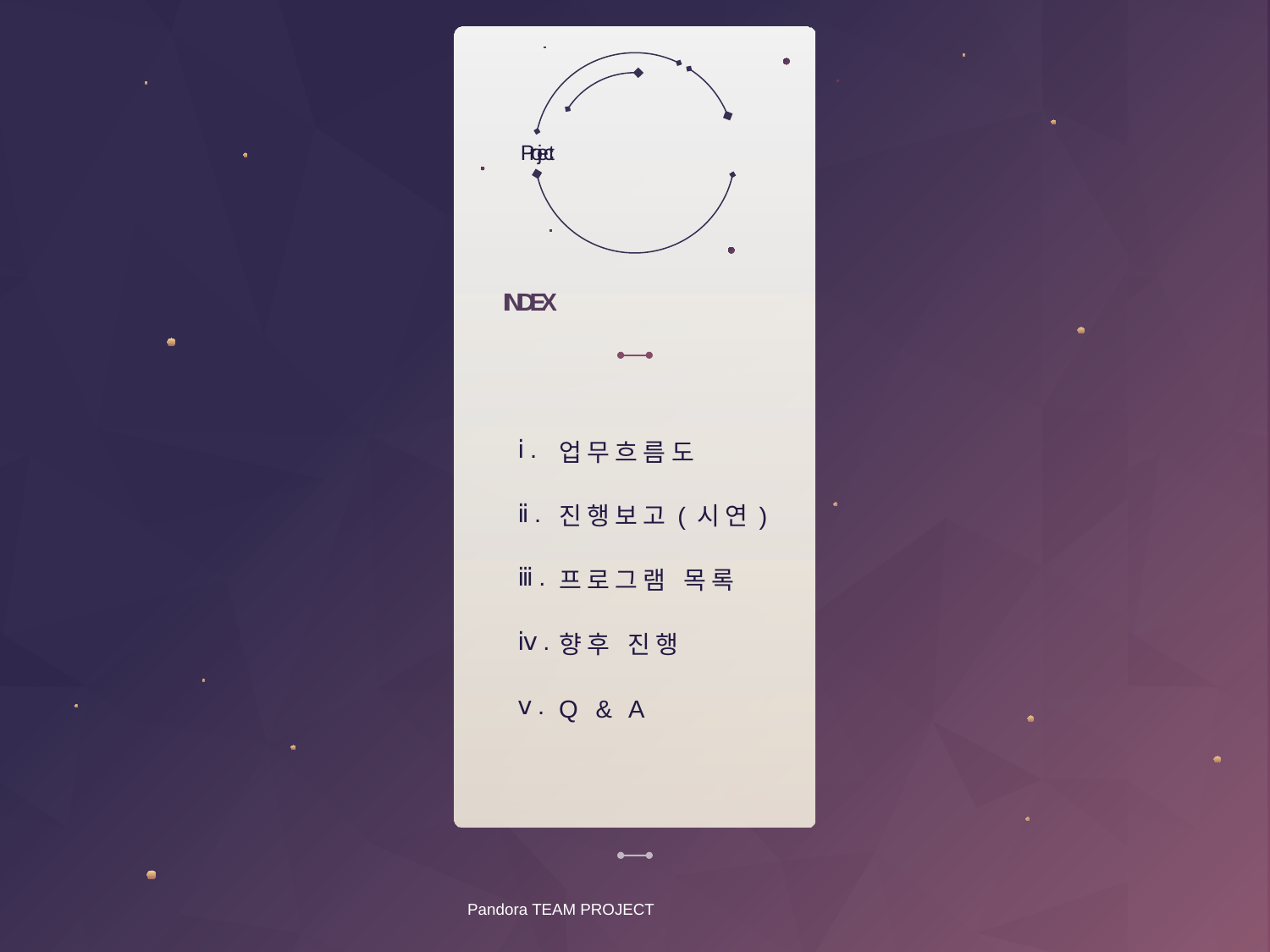

# Project
INDEX

ⅰ.
ⅱ.
ⅲ.
ⅳ.
ⅴ.

업무흐름도
진행보고(시연)
프로그램 목록
향후 진행
Q & A
Pandora TEAM PROJECT